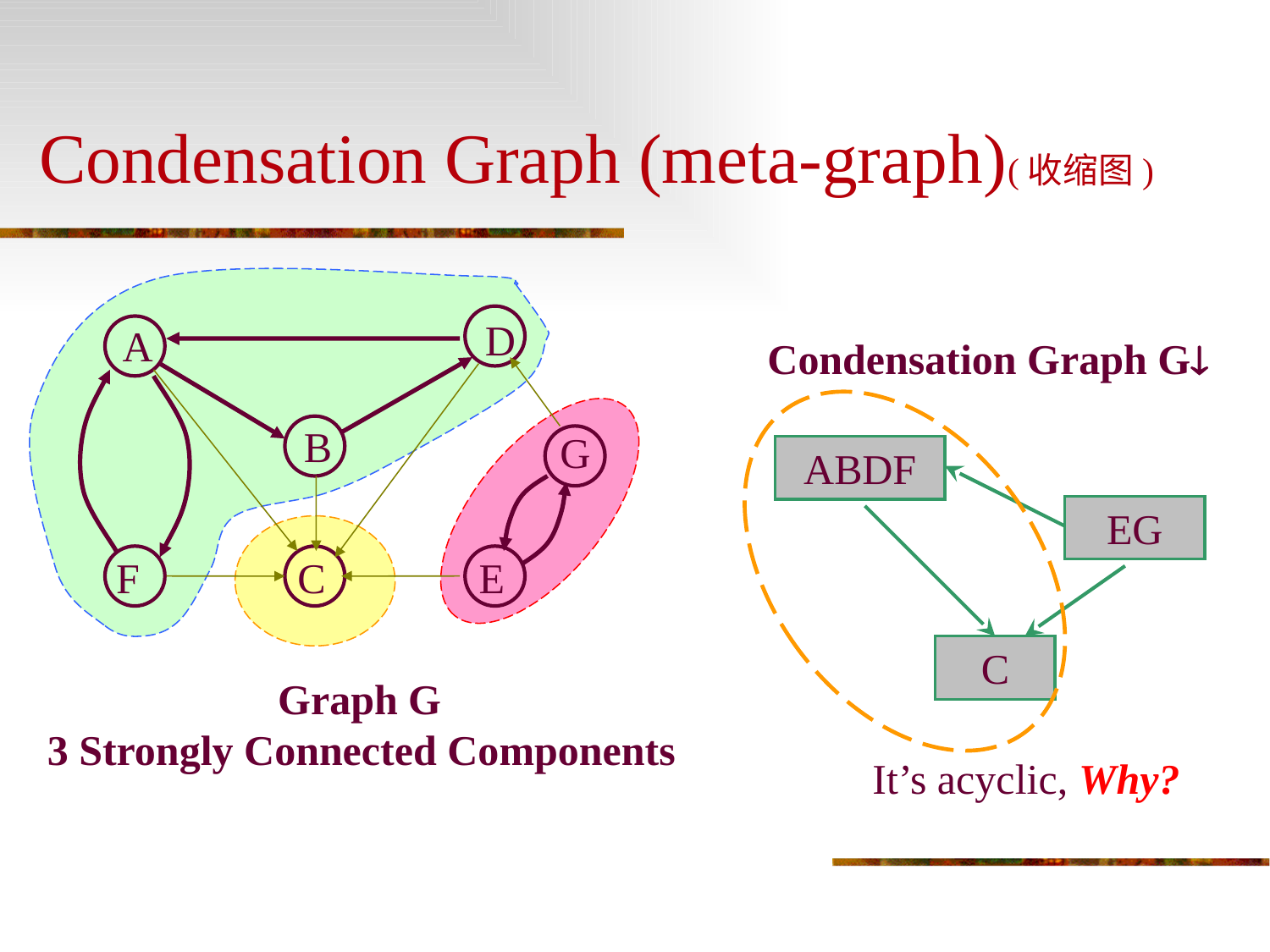

# Condensation Graph (meta-graph)(收缩图)

D
A

B

F
C
E

Condensation Graph G↓

G
ABDF

EG

C
Graph G
3 Strongly Connected Components
It’s acyclic, Why?